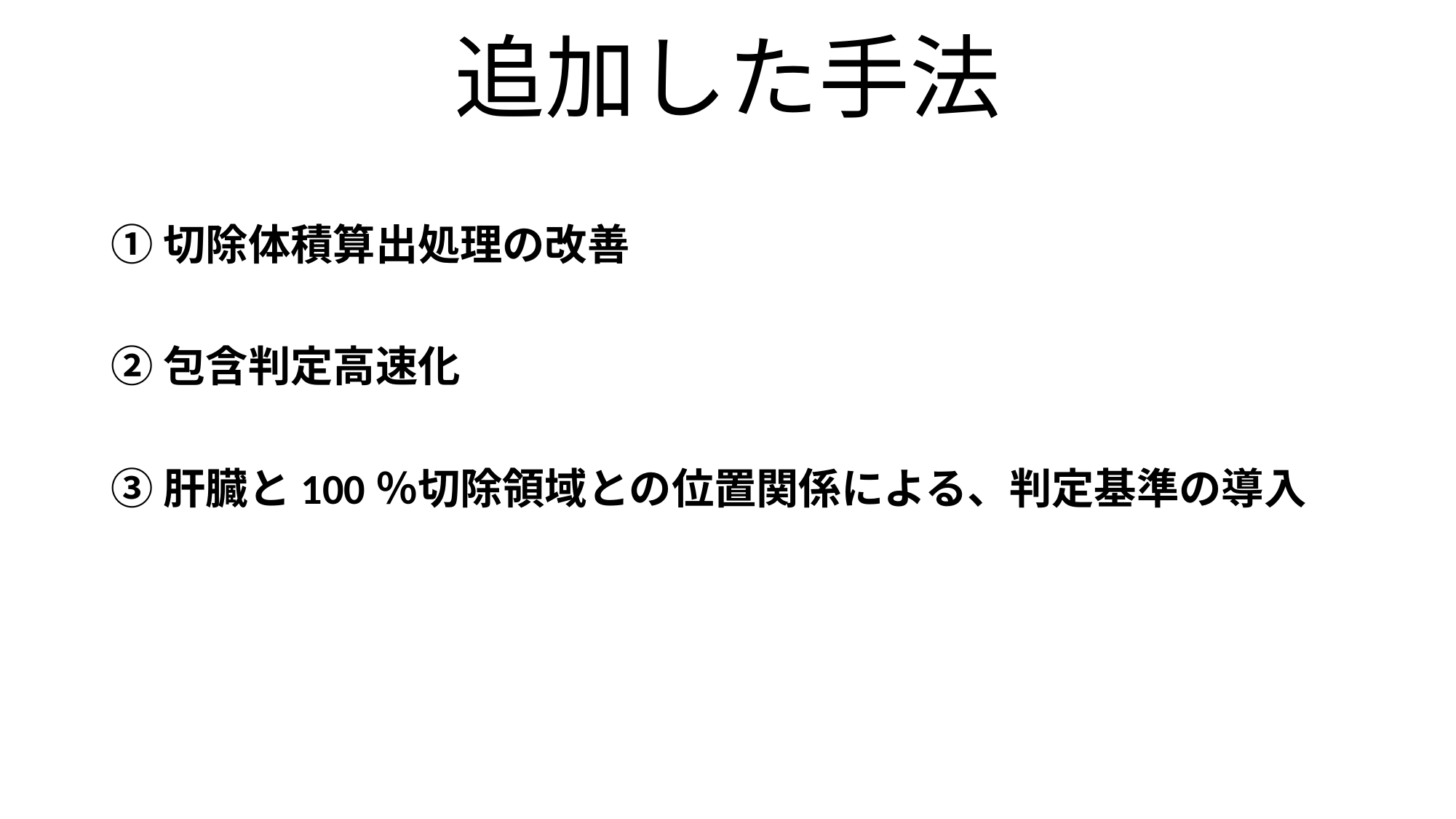

# 追加した手法
①切除体積算出処理の改善

②包含判定高速化

③肝臓と100％切除領域との位置関係による、判定基準の導入